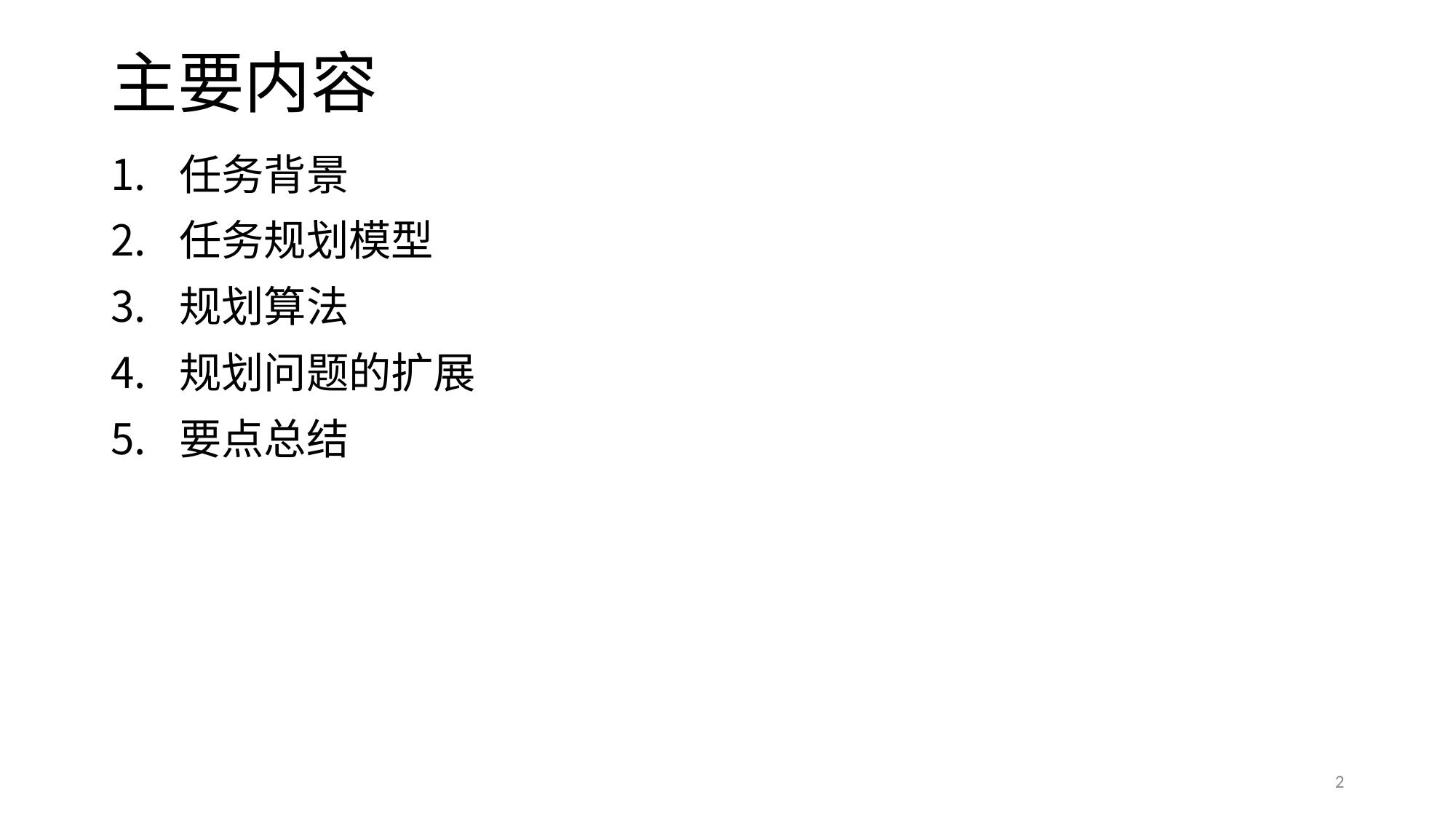

# 主要内容
任务背景
任务规划模型
规划算法
规划问题的扩展
要点总结

2